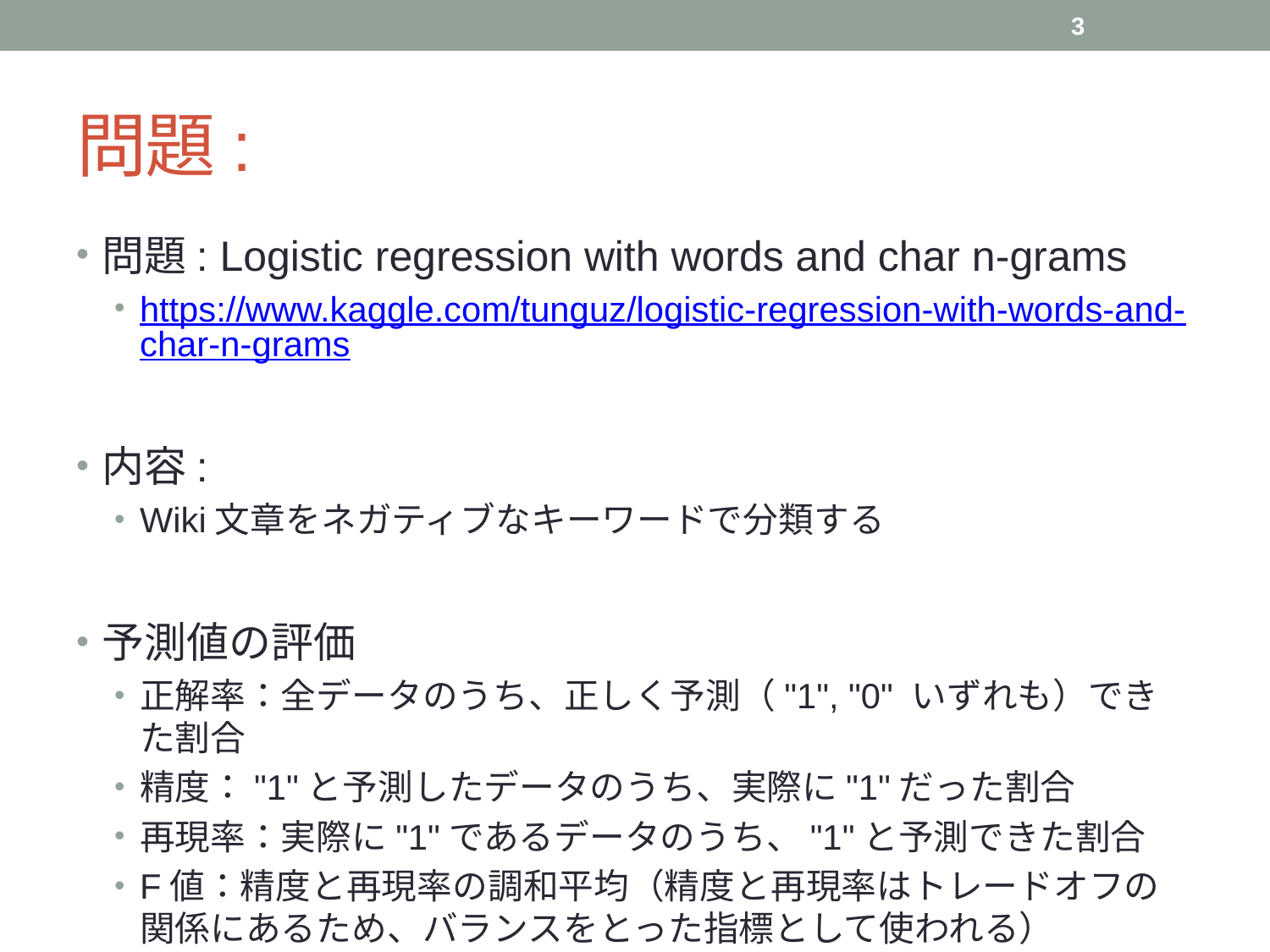

3
# 問題:
問題: Logistic regression with words and char n-grams
https://www.kaggle.com/tunguz/logistic-regression-with-words-and-char-n-grams

内容:
Wiki文章をネガティブなキーワードで分類する

予測値の評価
正解率：全データのうち、正しく予測（"1", "0" いずれも）できた割合
精度："1"と予測したデータのうち、実際に"1"だった割合
再現率：実際に"1"であるデータのうち、"1"と予測できた割合
F値：精度と再現率の調和平均（精度と再現率はトレードオフの関係にあるため、バランスをとった指標として使われる）